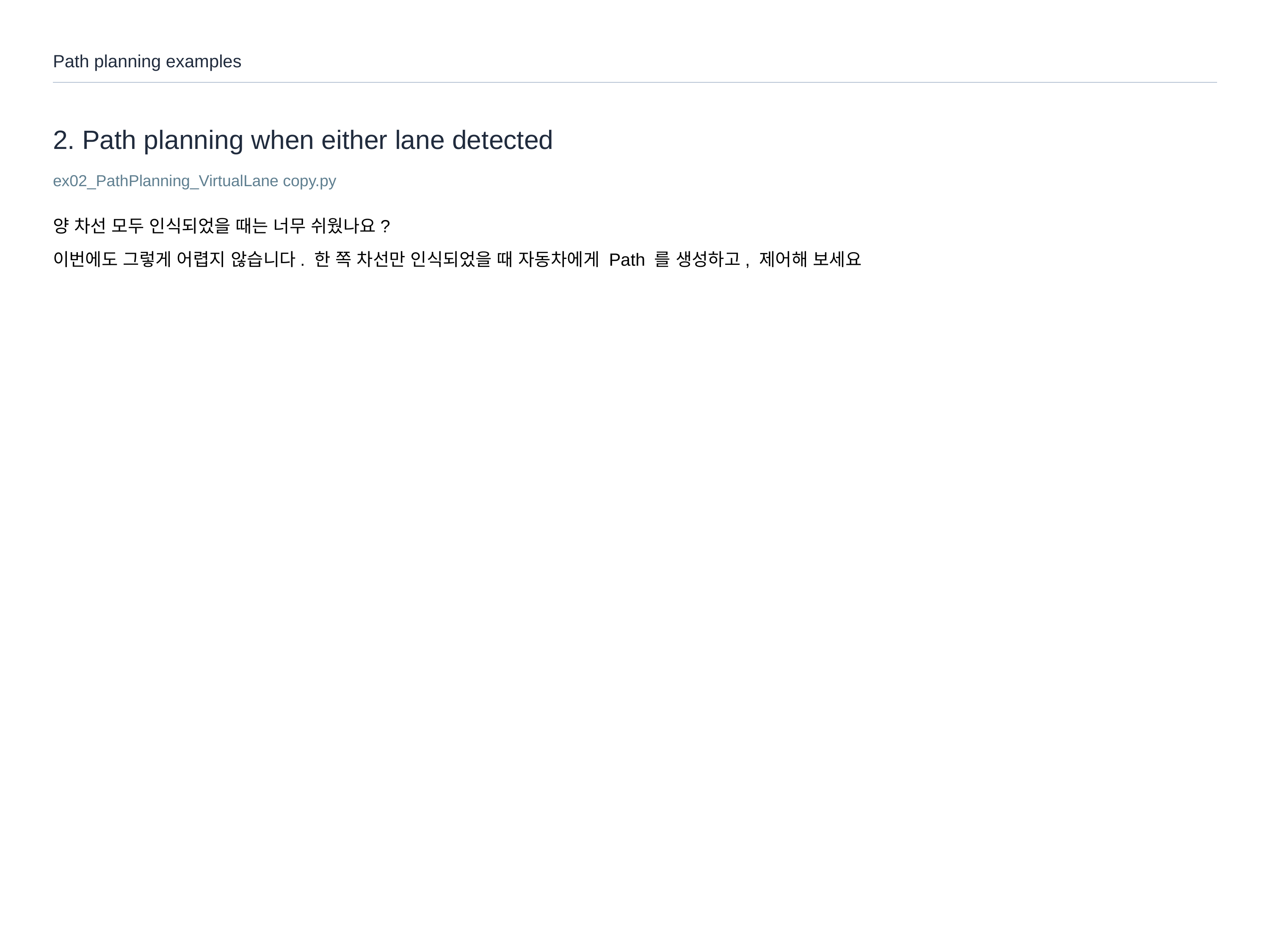

Path planning examples
# 2. Path planning when either lane detected
ex02_PathPlanning_VirtualLane copy.py
양 차선 모두 인식되었을 때는 너무 쉬웠나요?
이번에도 그렇게 어렵지 않습니다. 한 쪽 차선만 인식되었을 때 자동차에게 Path 를 생성하고, 제어해 보세요